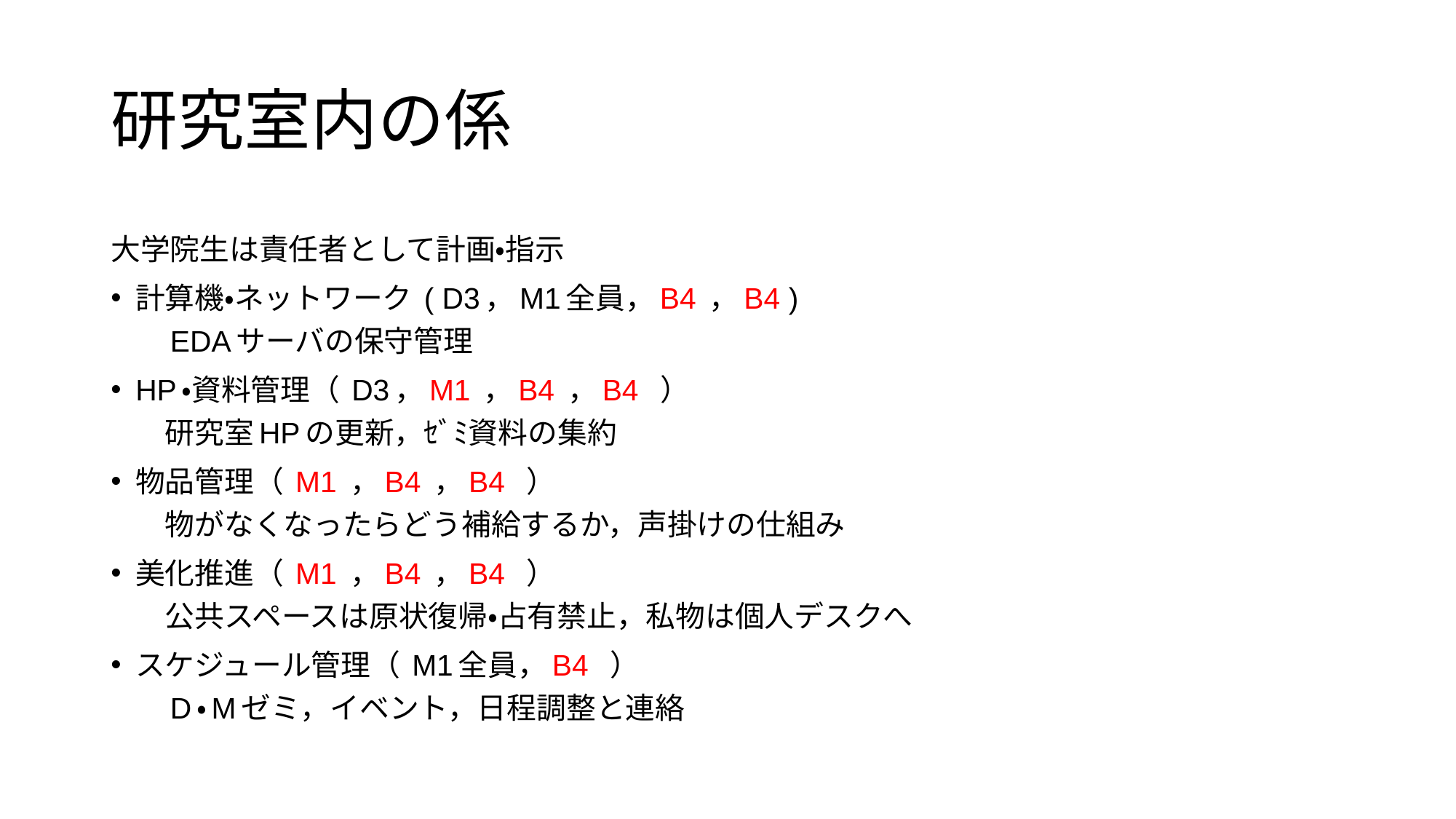

# 研究室内の係
大学院生は責任者として計画・指示
計算機・ネットワーク ( D3，M1全員，B4 ，B4 )
　EDAサーバの保守管理
HP・資料管理（ D3，M1 ，B4 ，B4  ）
　研究室HPの更新，ｾﾞﾐ資料の集約
物品管理（ M1 ，B4 ，B4  ）
　物がなくなったらどう補給するか，声掛けの仕組み
美化推進（ M1 ，B4 ，B4  ）
　公共スペースは原状復帰・占有禁止，私物は個人デスクへ
スケジュール管理（ M1全員，B4  ）
　D・Mゼミ，イベント，日程調整と連絡